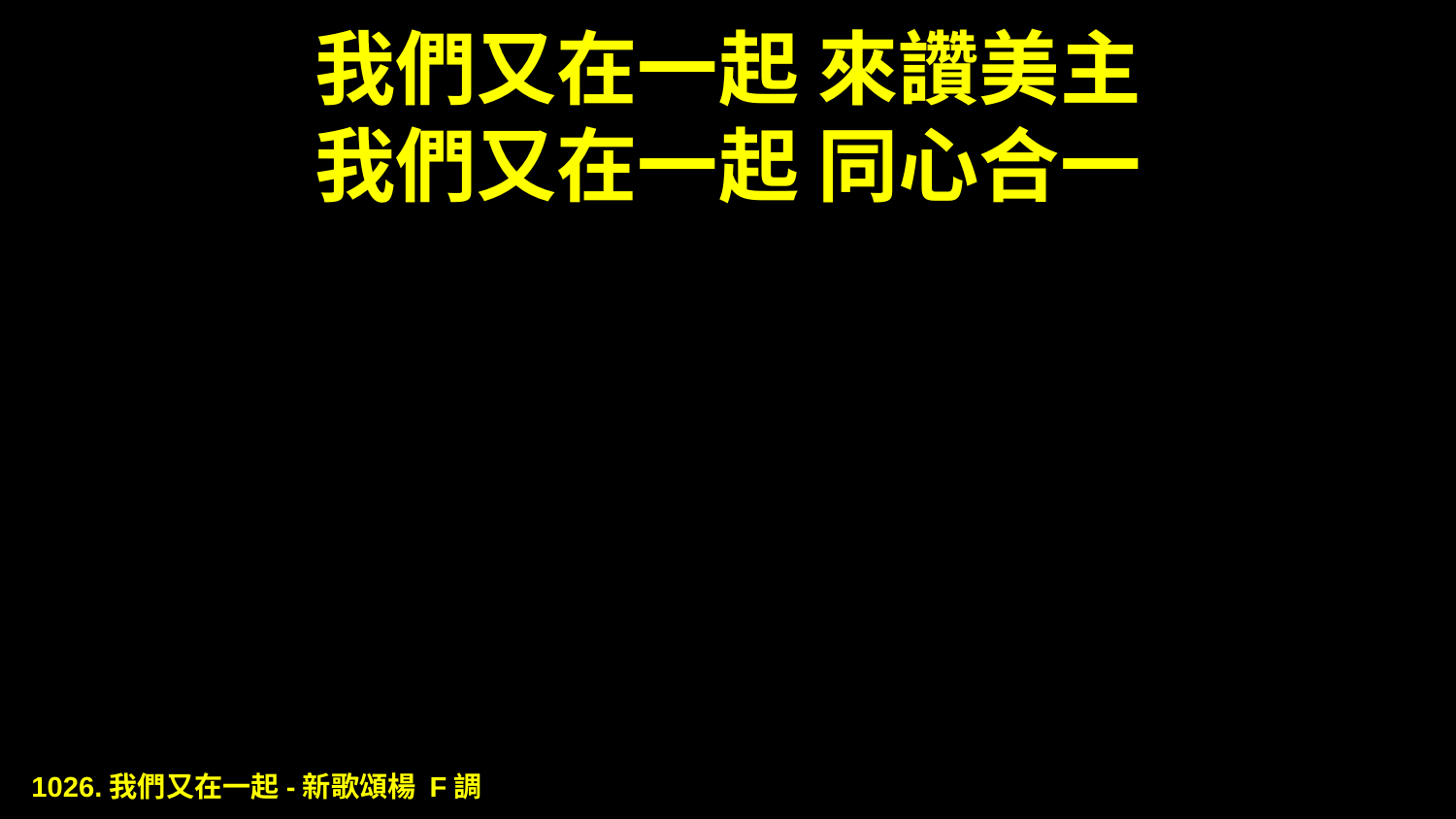

# 我們又在一起 來讚美主 我們又在一起 同心合一
1026.我們又在一起-新歌頌楊 F調